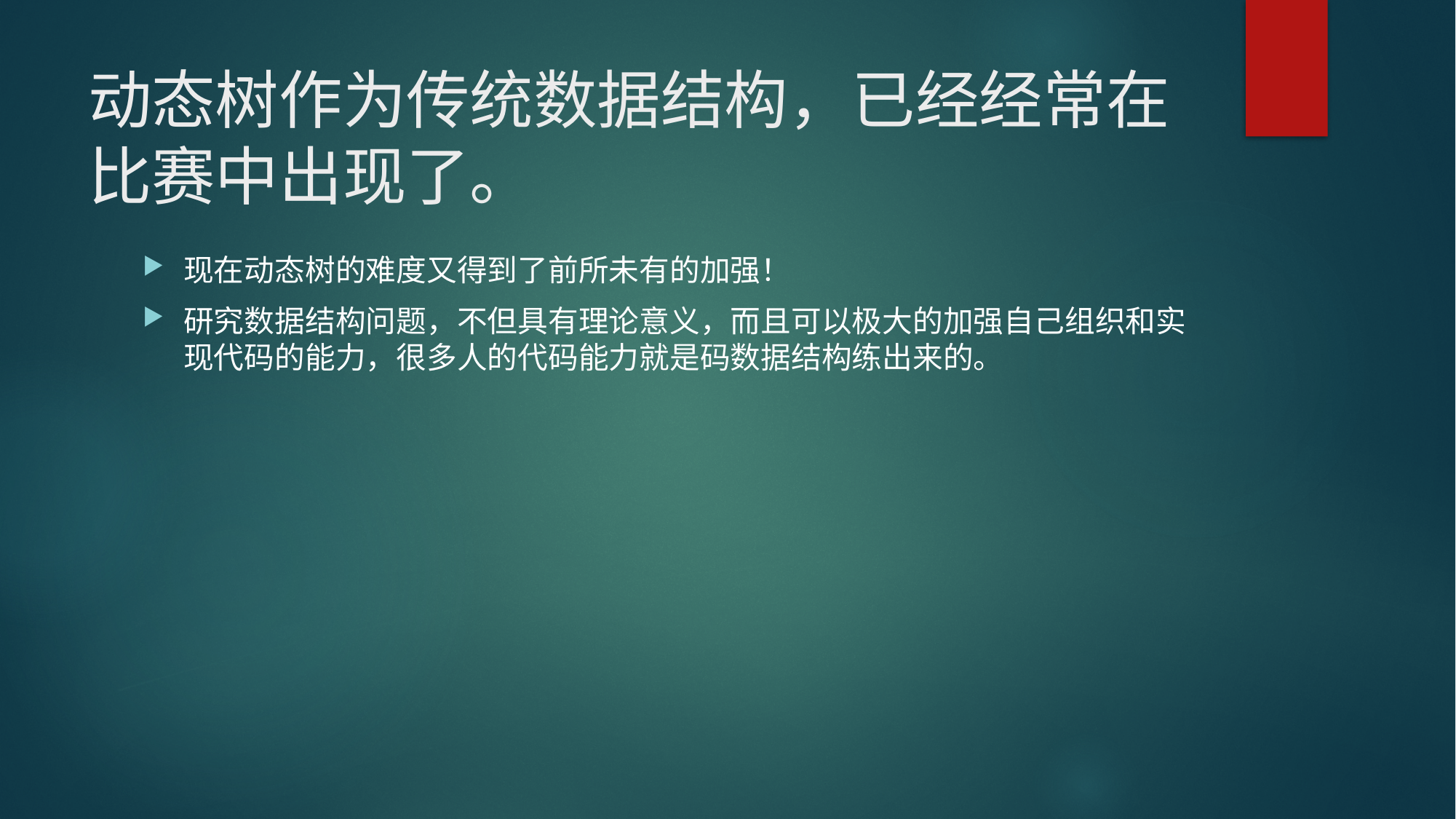

# 动态树作为传统数据结构，已经经常在比赛中出现了。
现在动态树的难度又得到了前所未有的加强！
研究数据结构问题，不但具有理论意义，而且可以极大的加强自己组织和实现代码的能力，很多人的代码能力就是码数据结构练出来的。